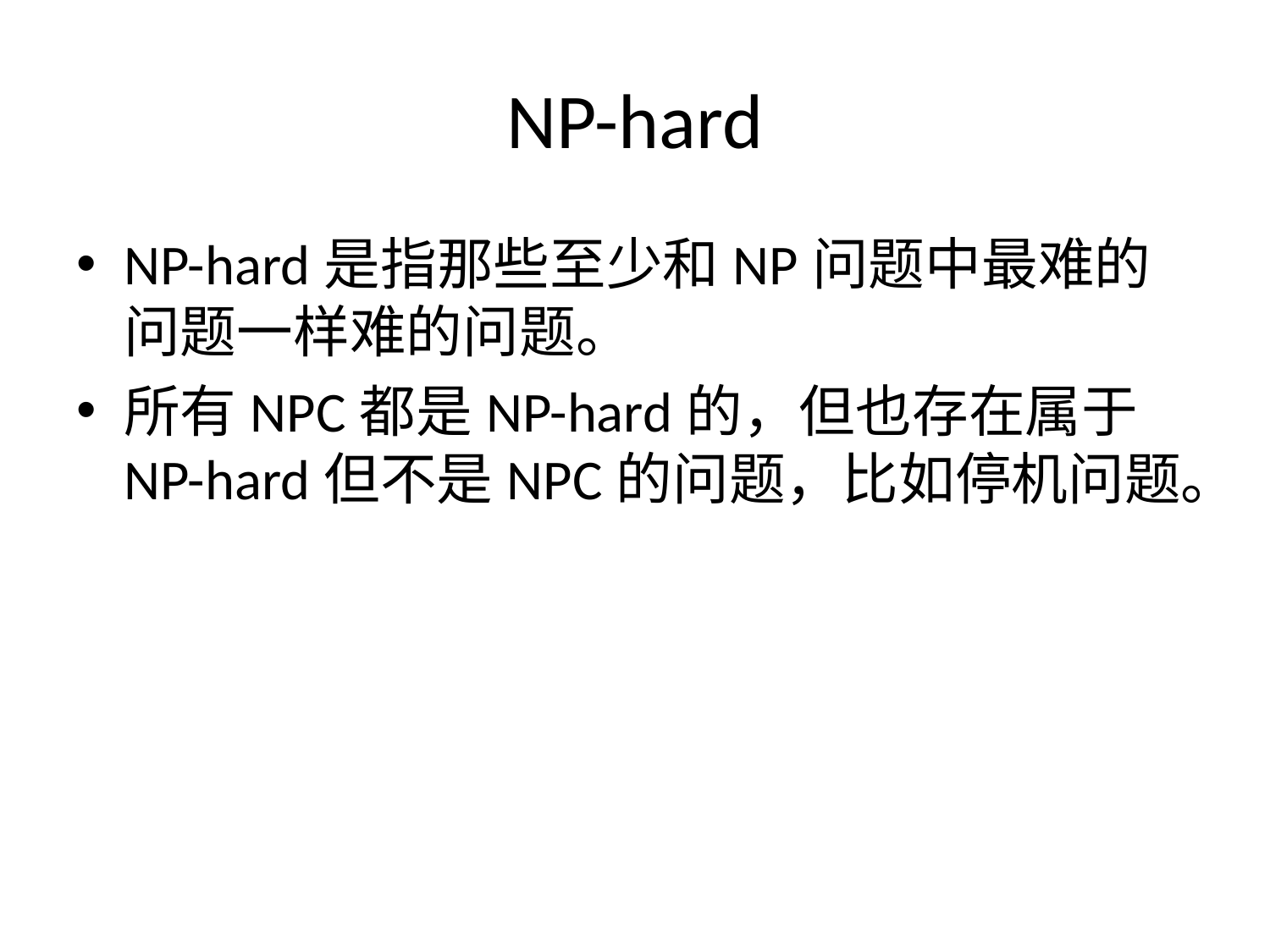

# NP-hard
NP-hard是指那些至少和NP问题中最难的问题一样难的问题。
所有NPC都是NP-hard的，但也存在属于NP-hard但不是NPC的问题，比如停机问题。